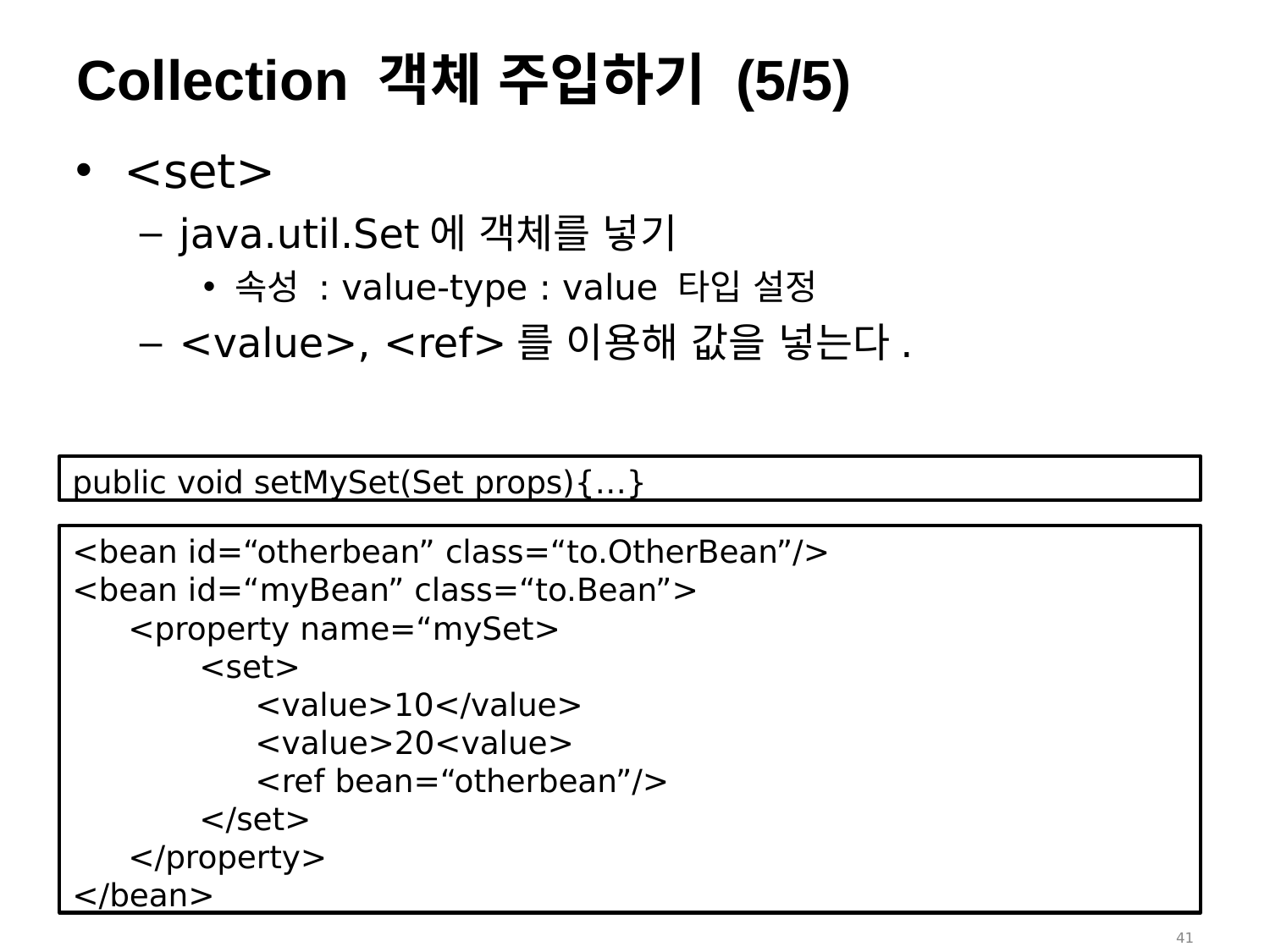

# Collection 객체 주입하기 (5/5)
<set>
java.util.Set에 객체를 넣기
속성 : value-type : value 타입 설정
<value>, <ref>를 이용해 값을 넣는다.
public void setMySet(Set props){…}
<bean id=“otherbean” class=“to.OtherBean”/>
<bean id=“myBean” class=“to.Bean”>
<property name=“mySet>
<set>
<value>10</value>
<value>20<value>
<ref bean=“otherbean”/>
</set>
</property>
</bean>
41